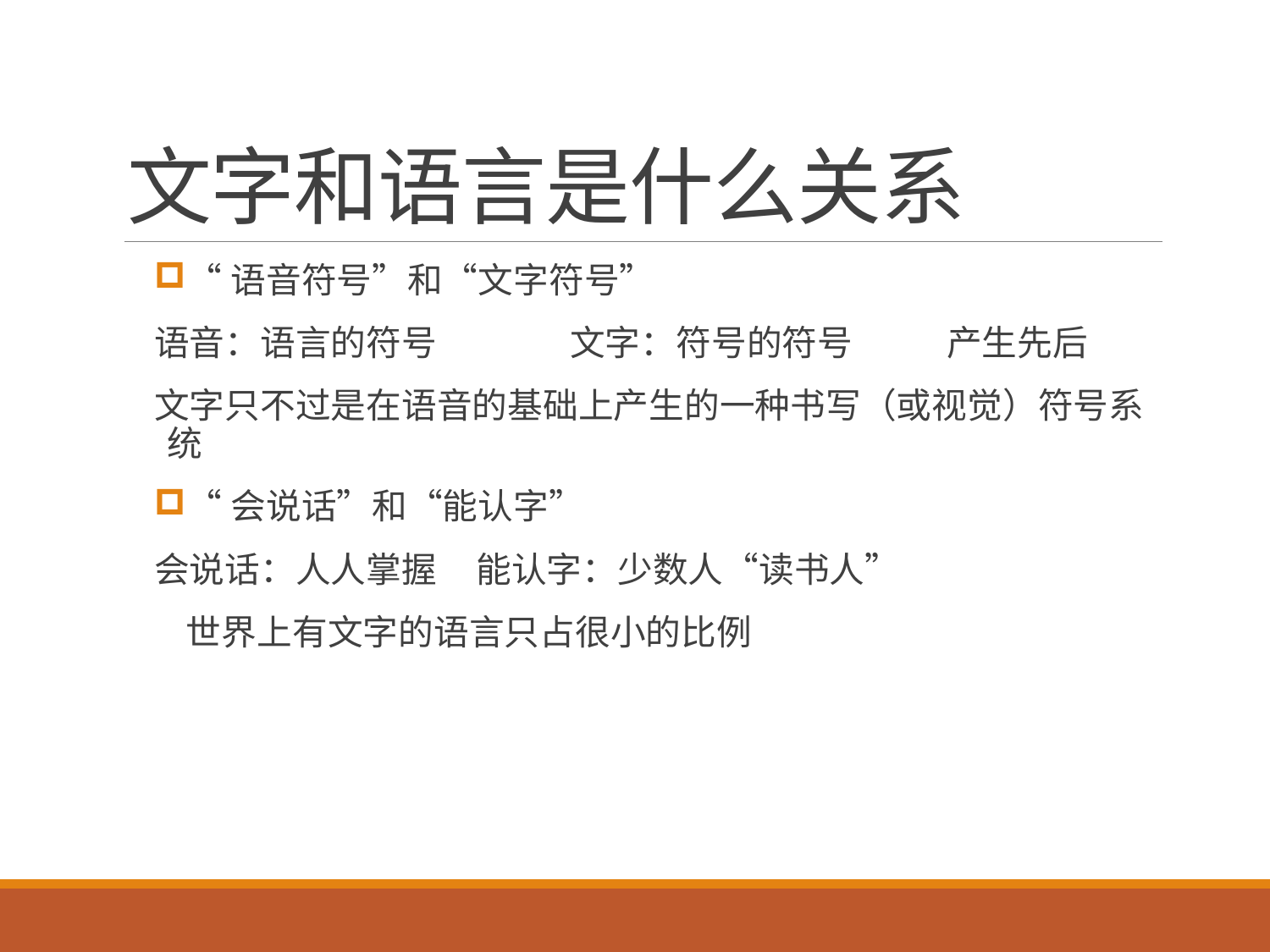

# 文字和语言是什么关系
“语音符号”和“文字符号”
语音：语言的符号                 文字：符号的符号            产生先后
文字只不过是在语音的基础上产生的一种书写（或视觉）符号系统
“会说话”和“能认字”
会说话：人人掌握     能认字：少数人“读书人”
   世界上有文字的语言只占很小的比例